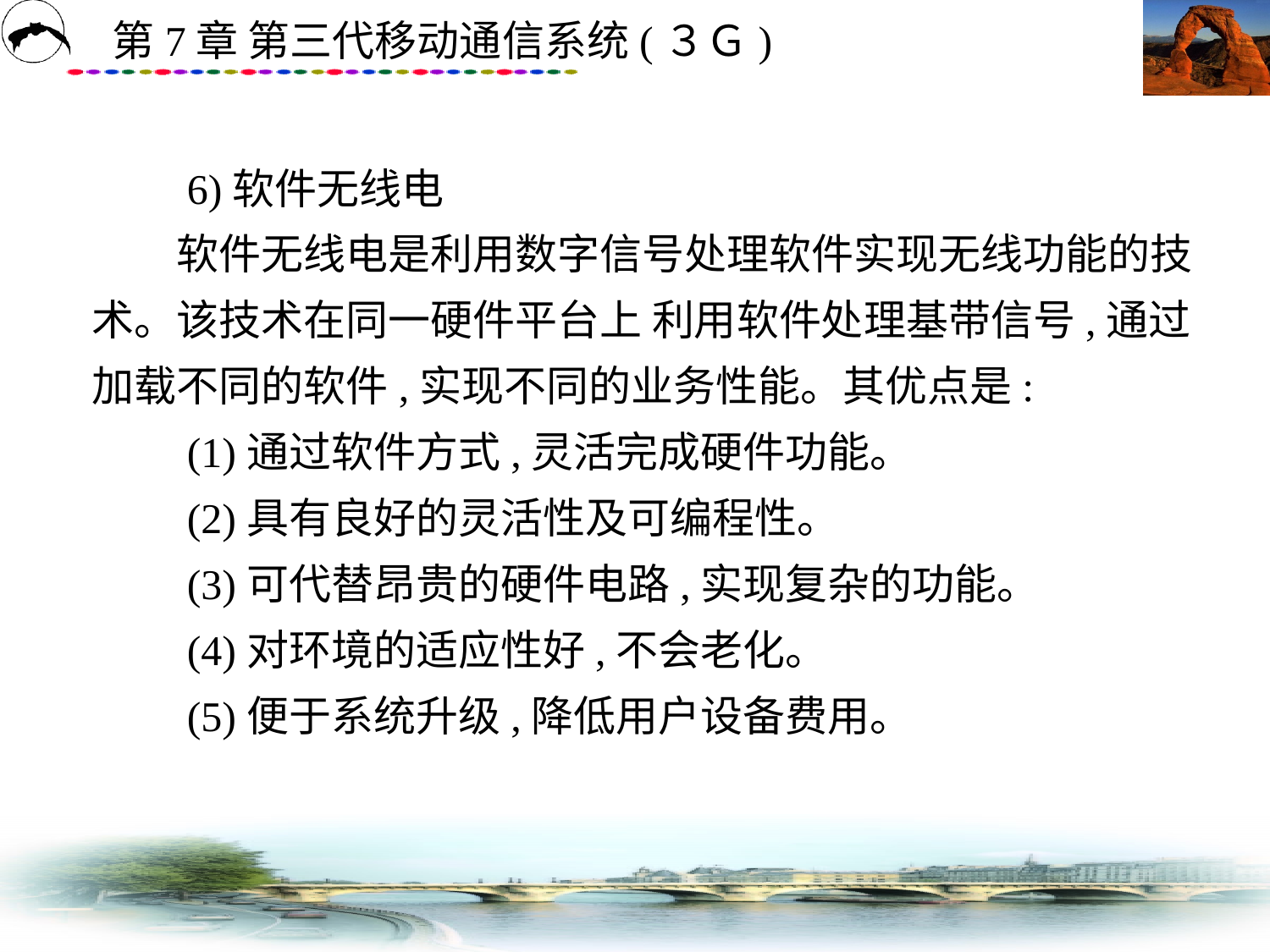

# 6)软件无线电 　　软件无线电是利用数字信号处理软件实现无线功能的技术。该技术在同一硬件平台上 利用软件处理基带信号,通过加载不同的软件,实现不同的业务性能。其优点是: 　　(1)通过软件方式,灵活完成硬件功能。 　　(2)具有良好的灵活性及可编程性。 　　(3)可代替昂贵的硬件电路,实现复杂的功能。 　　(4)对环境的适应性好,不会老化。 　　(5)便于系统升级,降低用户设备费用。